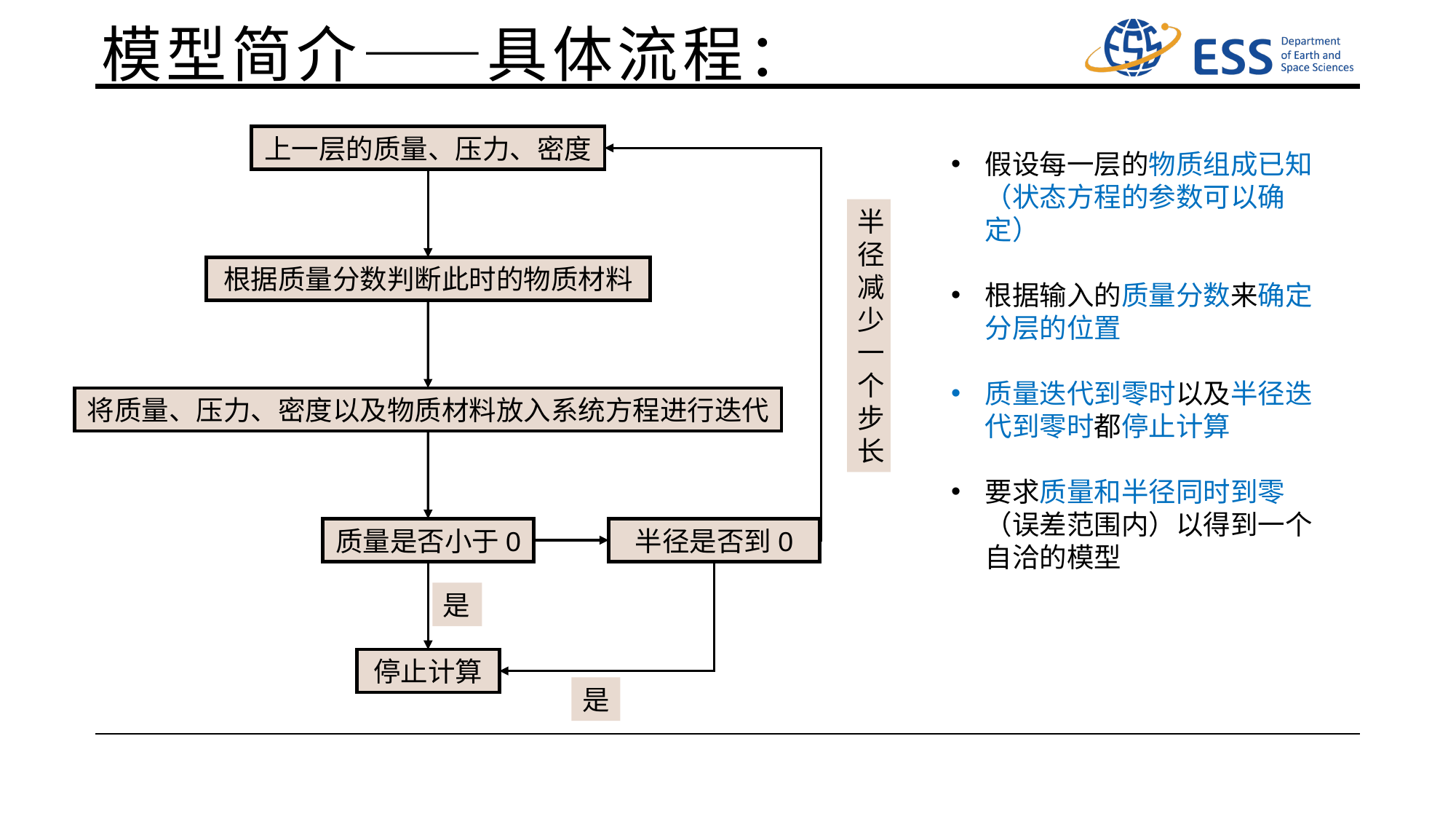

模型简介——具体流程：
上一层的质量、压力、密度
半径减少一个步长
根据质量分数判断此时的物质材料
将质量、压力、密度以及物质材料放入系统方程进行迭代
质量是否小于0
半径是否到0
是
停止计算
是
假设每一层的物质组成已知（状态方程的参数可以确定）

根据输入的质量分数来确定分层的位置

质量迭代到零时以及半径迭代到零时都停止计算

要求质量和半径同时到零（误差范围内）以得到一个自洽的模型